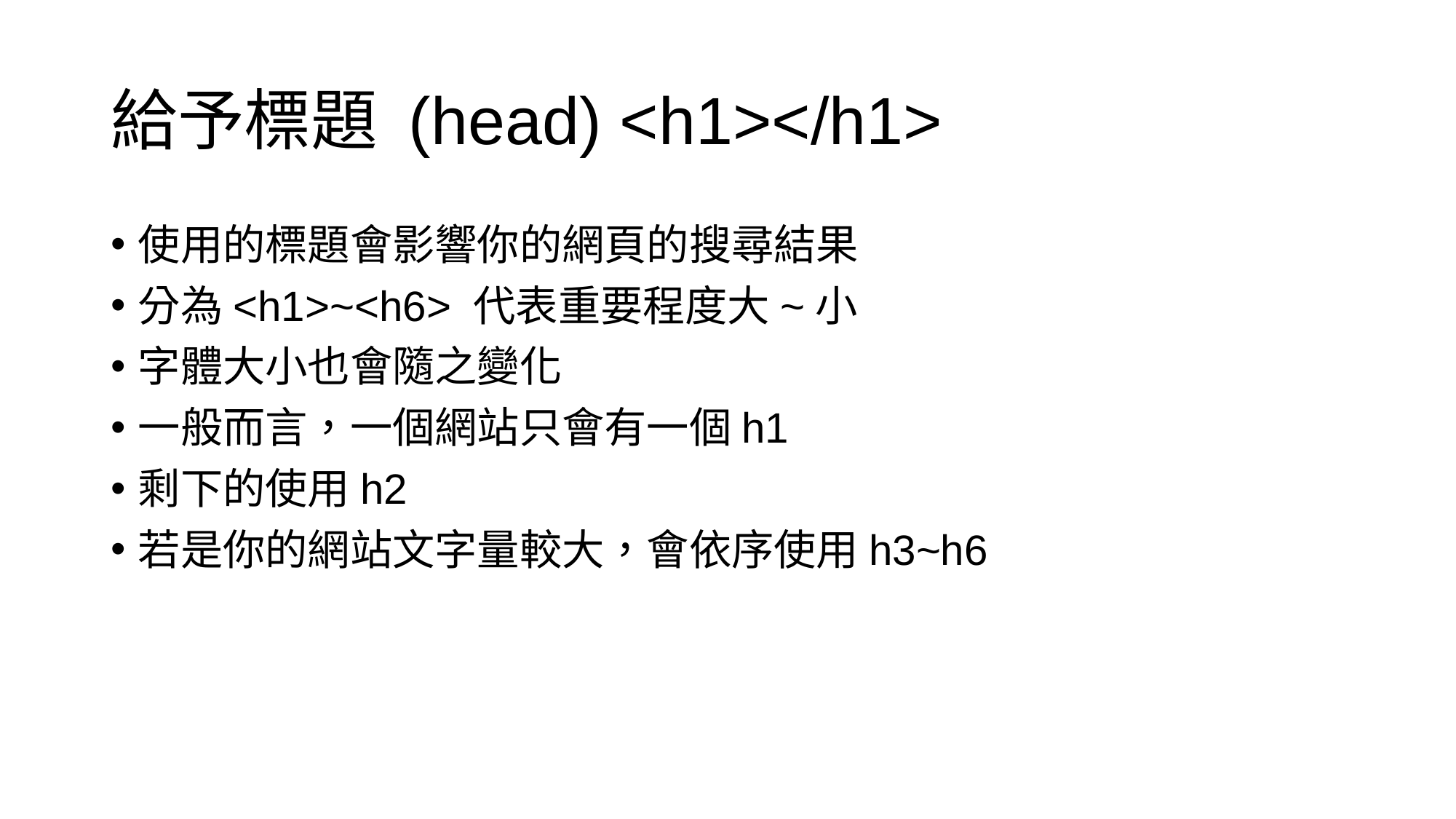

# 給予標題 (head) <h1></h1>
使用的標題會影響你的網頁的搜尋結果
分為<h1>~<h6> 代表重要程度大~小
字體大小也會隨之變化
一般而言，一個網站只會有一個h1
剩下的使用h2
若是你的網站文字量較大，會依序使用h3~h6